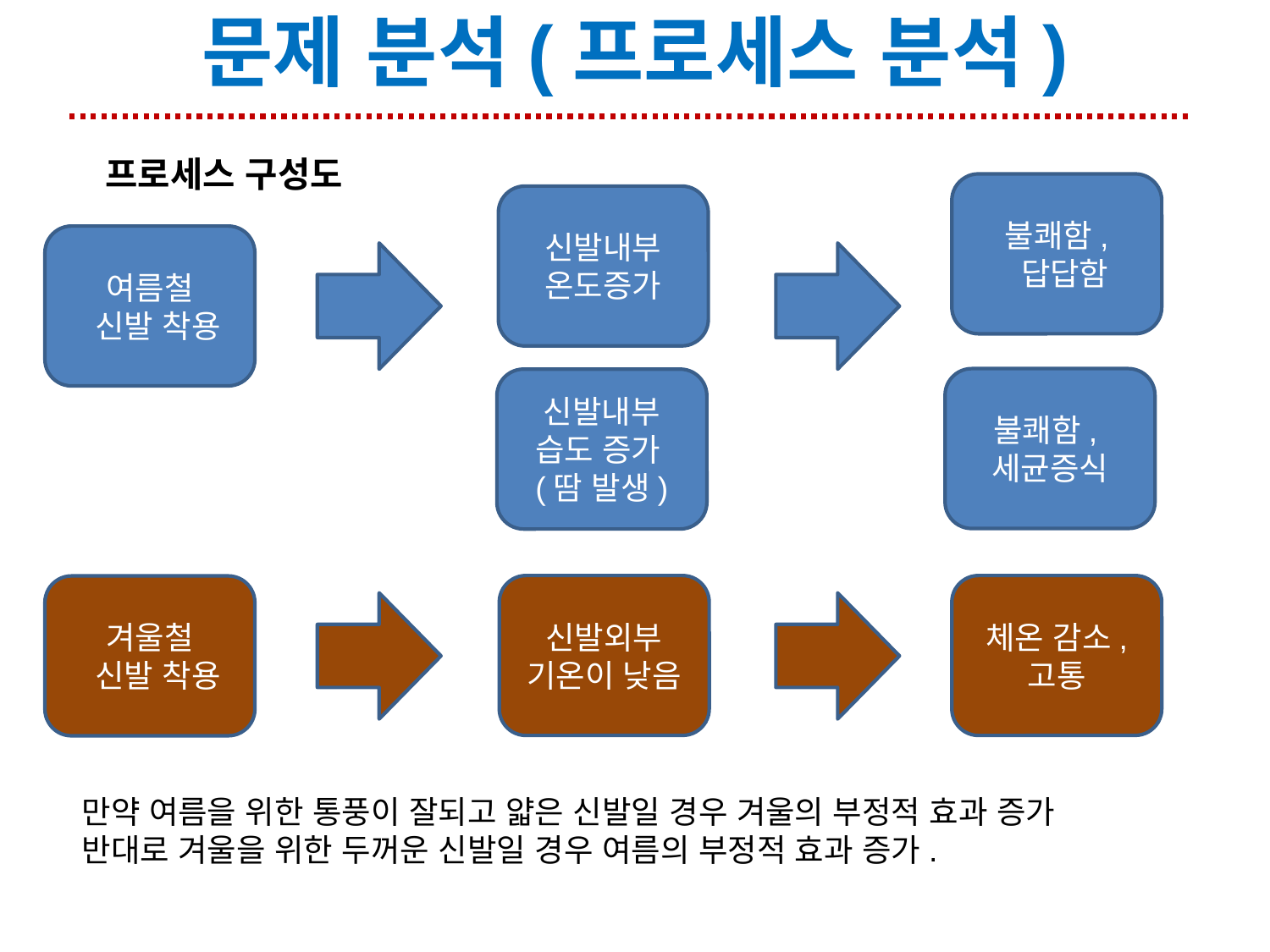

문제 분석(프로세스 분석)
프로세스 구성도
불쾌함,
 답답함
신발내부 온도증가
여름철
 신발 착용

불쾌함,
세균증식
신발내부 습도 증가(땀 발생)
신발외부 기온이 낮음
체온 감소,
고통
겨울철
 신발 착용

만약 여름을 위한 통풍이 잘되고 얇은 신발일 경우 겨울의 부정적 효과 증가
반대로 겨울을 위한 두꺼운 신발일 경우 여름의 부정적 효과 증가.